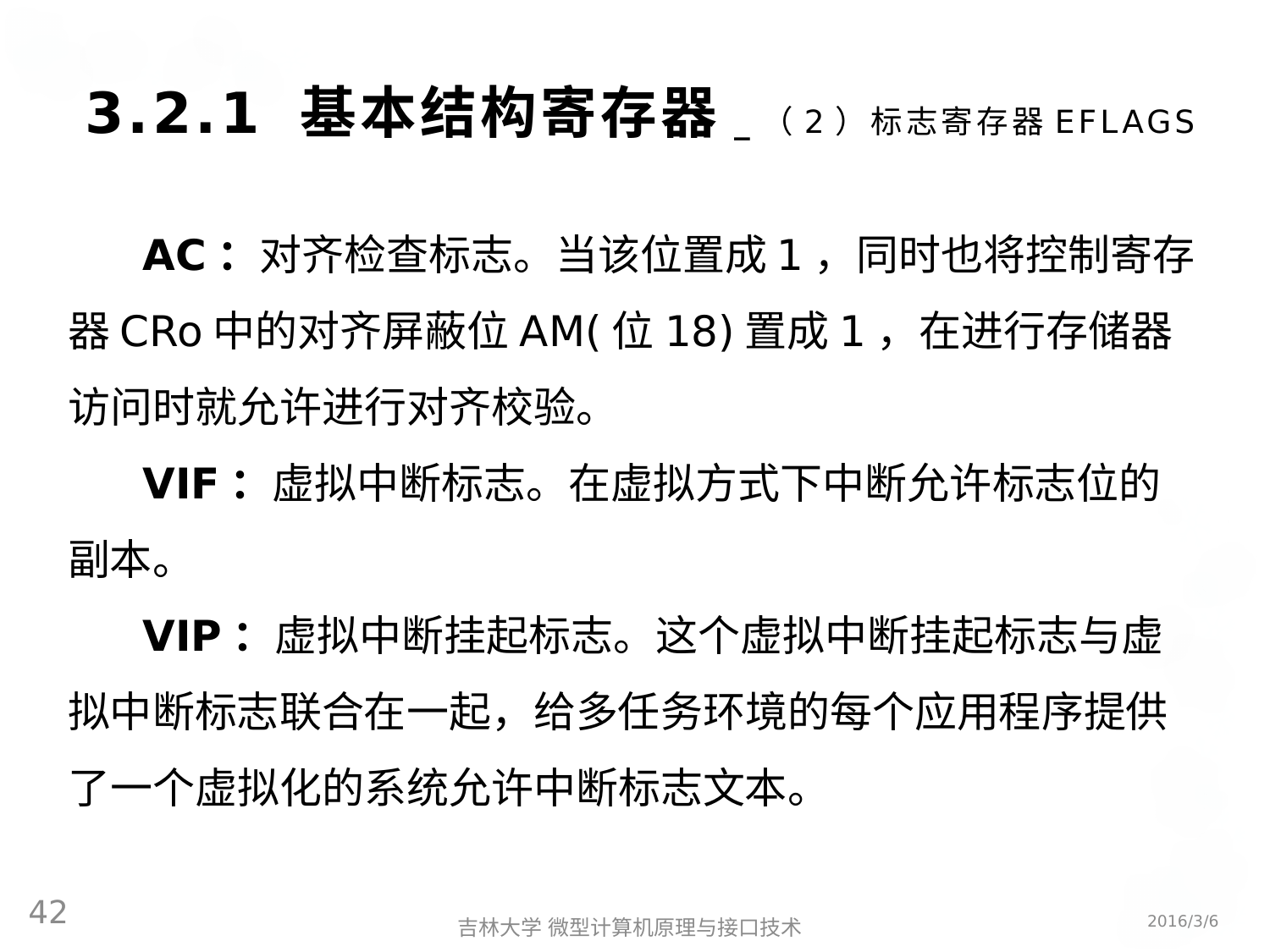

# 3.2.1 基本结构寄存器_（2）标志寄存器EFLAGS
AC：对齐检查标志。当该位置成1，同时也将控制寄存器CRo中的对齐屏蔽位AM(位18)置成1，在进行存储器访问时就允许进行对齐校验。
VIF：虚拟中断标志。在虚拟方式下中断允许标志位的副本。
VIP：虚拟中断挂起标志。这个虚拟中断挂起标志与虚拟中断标志联合在一起，给多任务环境的每个应用程序提供了一个虚拟化的系统允许中断标志文本。
42
2016/3/6
吉林大学 微型计算机原理与接口技术